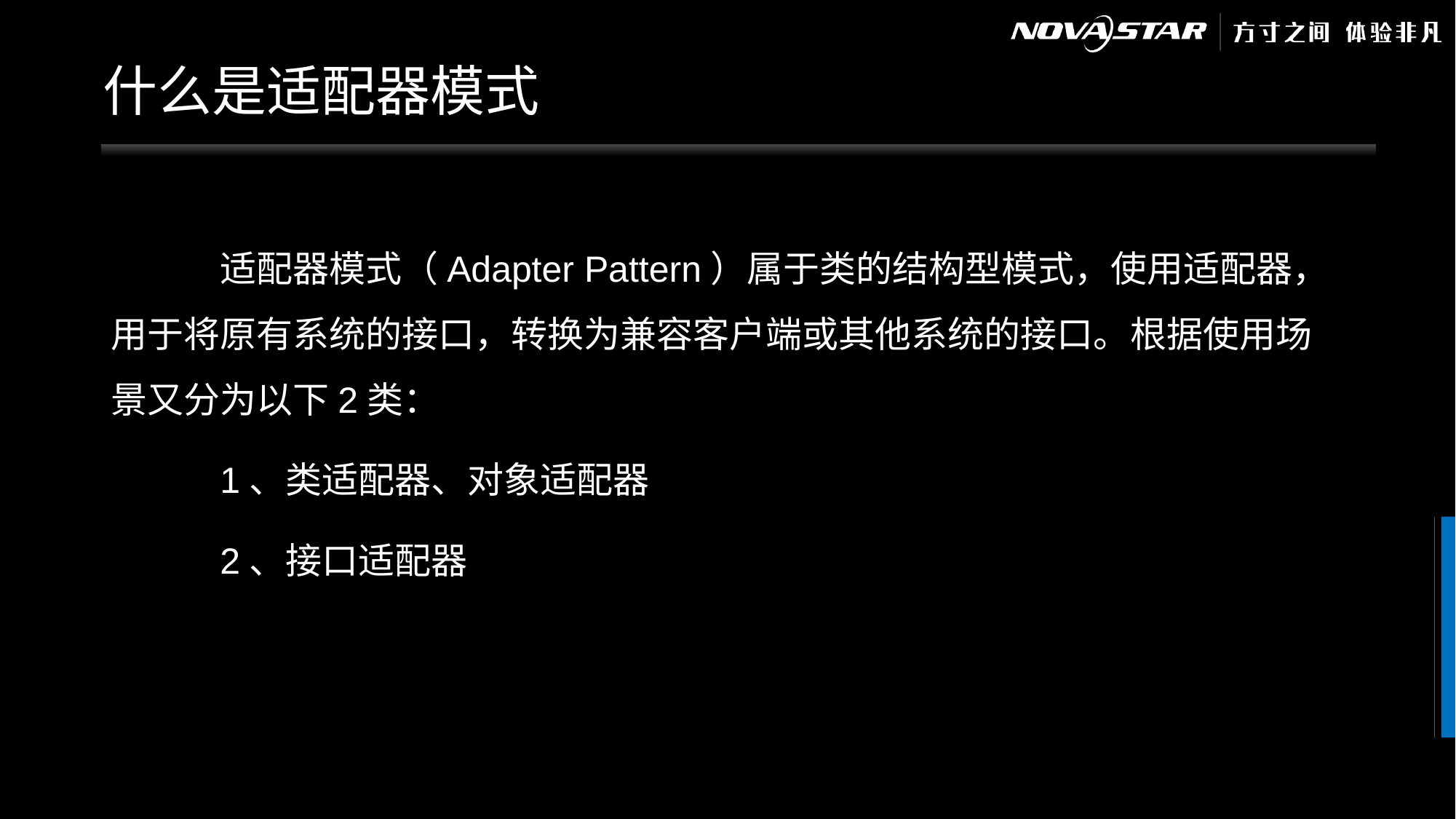

# 什么是适配器模式

	适配器模式（Adapter Pattern）属于类的结构型模式，使用适配器，用于将原有系统的接口，转换为兼容客户端或其他系统的接口。根据使用场景又分为以下2类：
	1、类适配器、对象适配器
	2、接口适配器